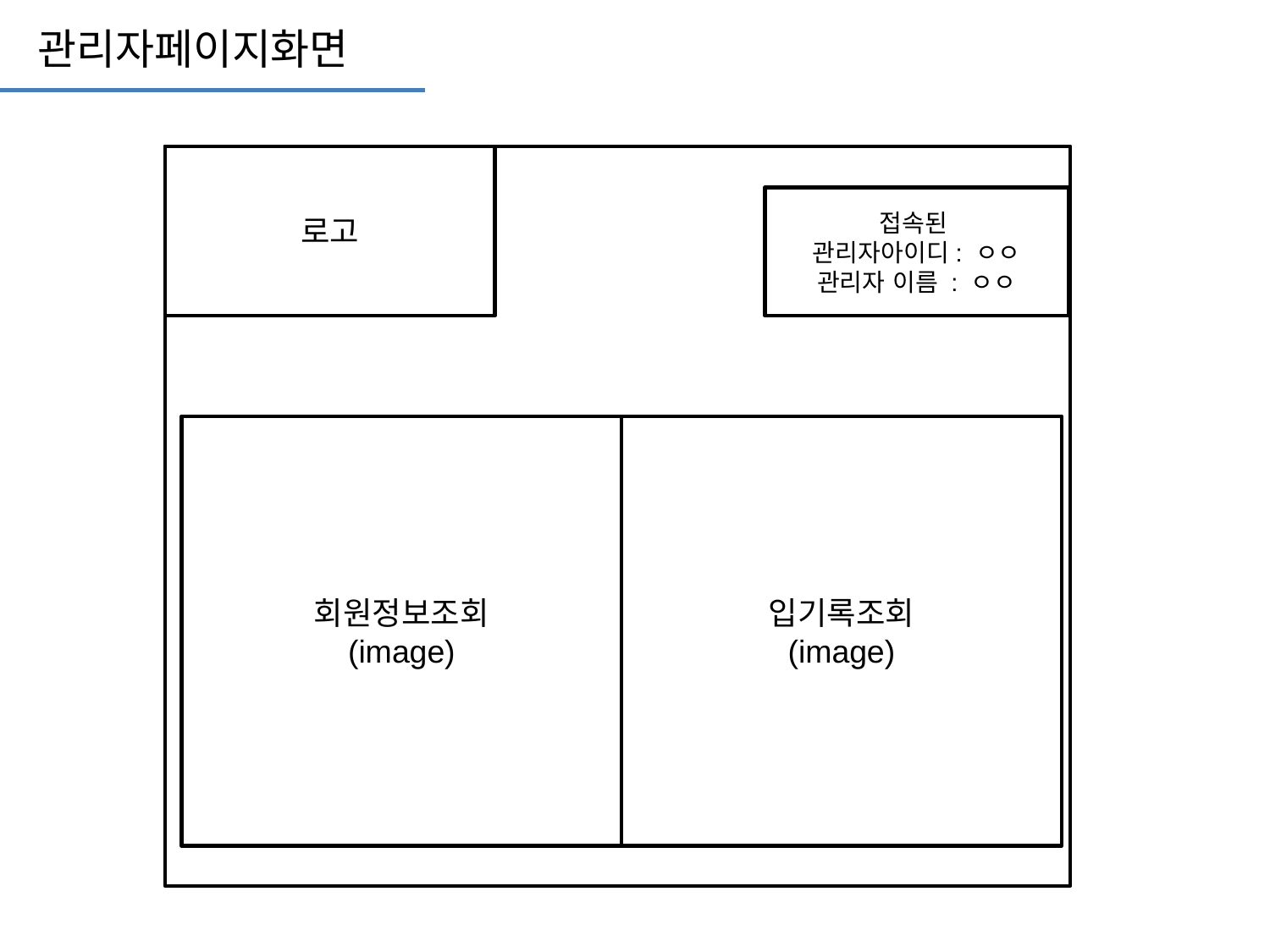

관리자페이지화면

로고
접속된
관리자아이디: ㅇㅇ
관리자 이름 : ㅇㅇ
회원정보조회
(image)
입기록조회
(image)